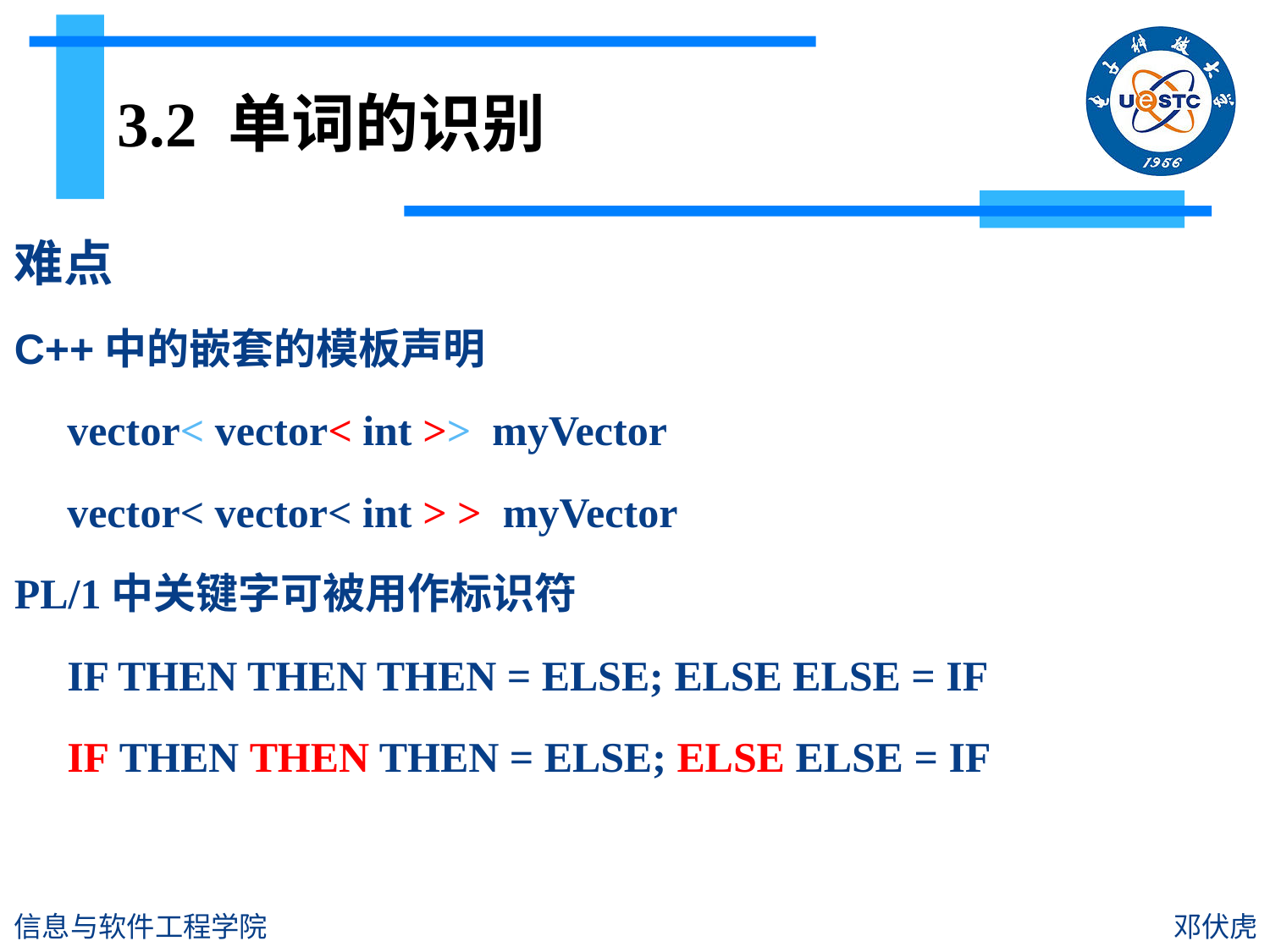

# 3.2 单词的识别
难点
C++中的嵌套的模板声明
     vector< vector< int >>  myVector
     vector< vector< int > >  myVector
PL/1中关键字可被用作标识符
     IF THEN THEN THEN = ELSE; ELSE ELSE = IF
     IF THEN THEN THEN = ELSE; ELSE ELSE = IF

10
信息与软件工程学院
邓伏虎